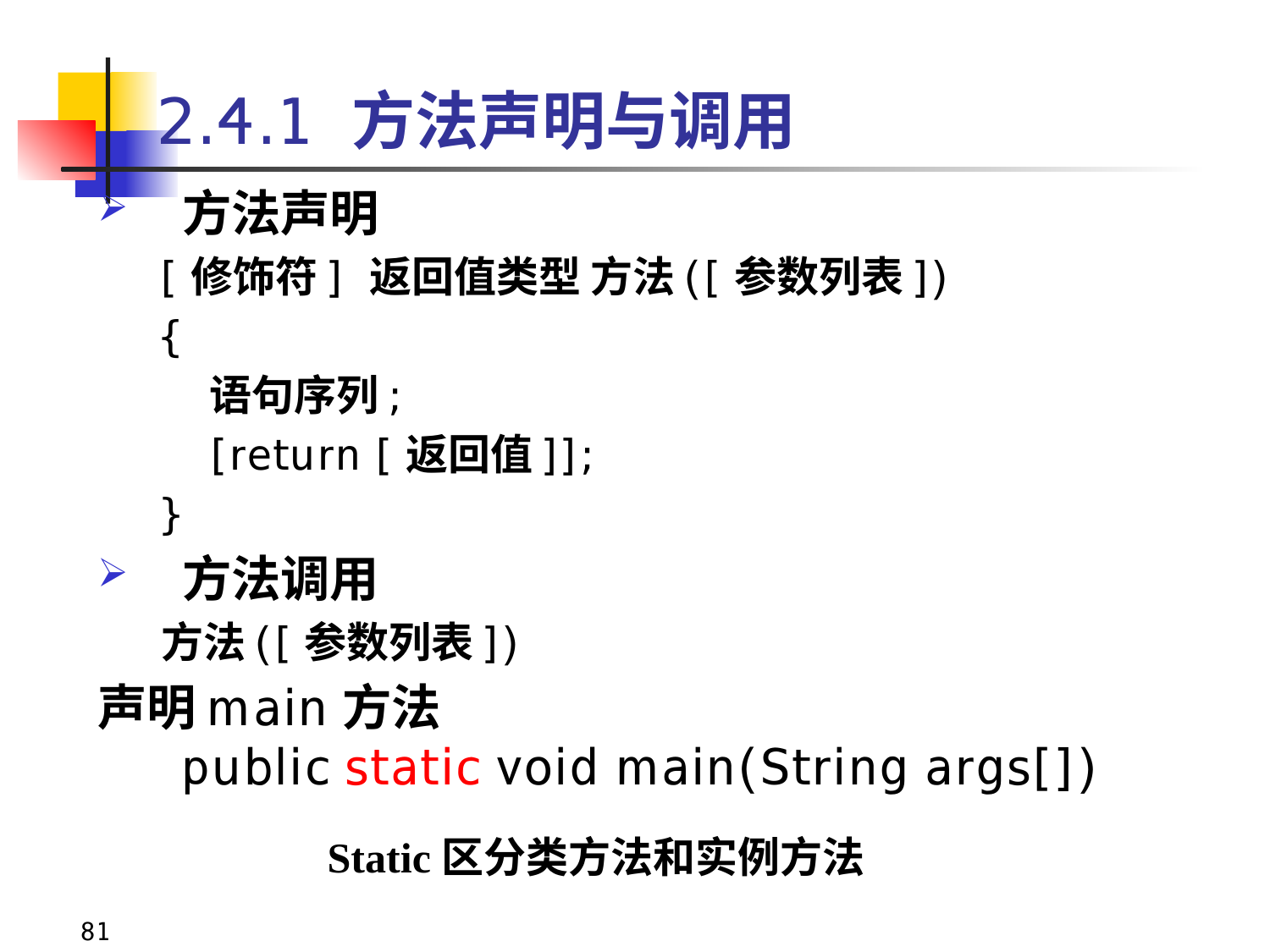

# 2.4.1 方法声明与调用
方法声明
[修饰符] 返回值类型 方法([参数列表])
{
    语句序列;
    [return [返回值]];
}
方法调用
方法([参数列表])
声明main方法
public static void main(String args[])
Static区分类方法和实例方法
81